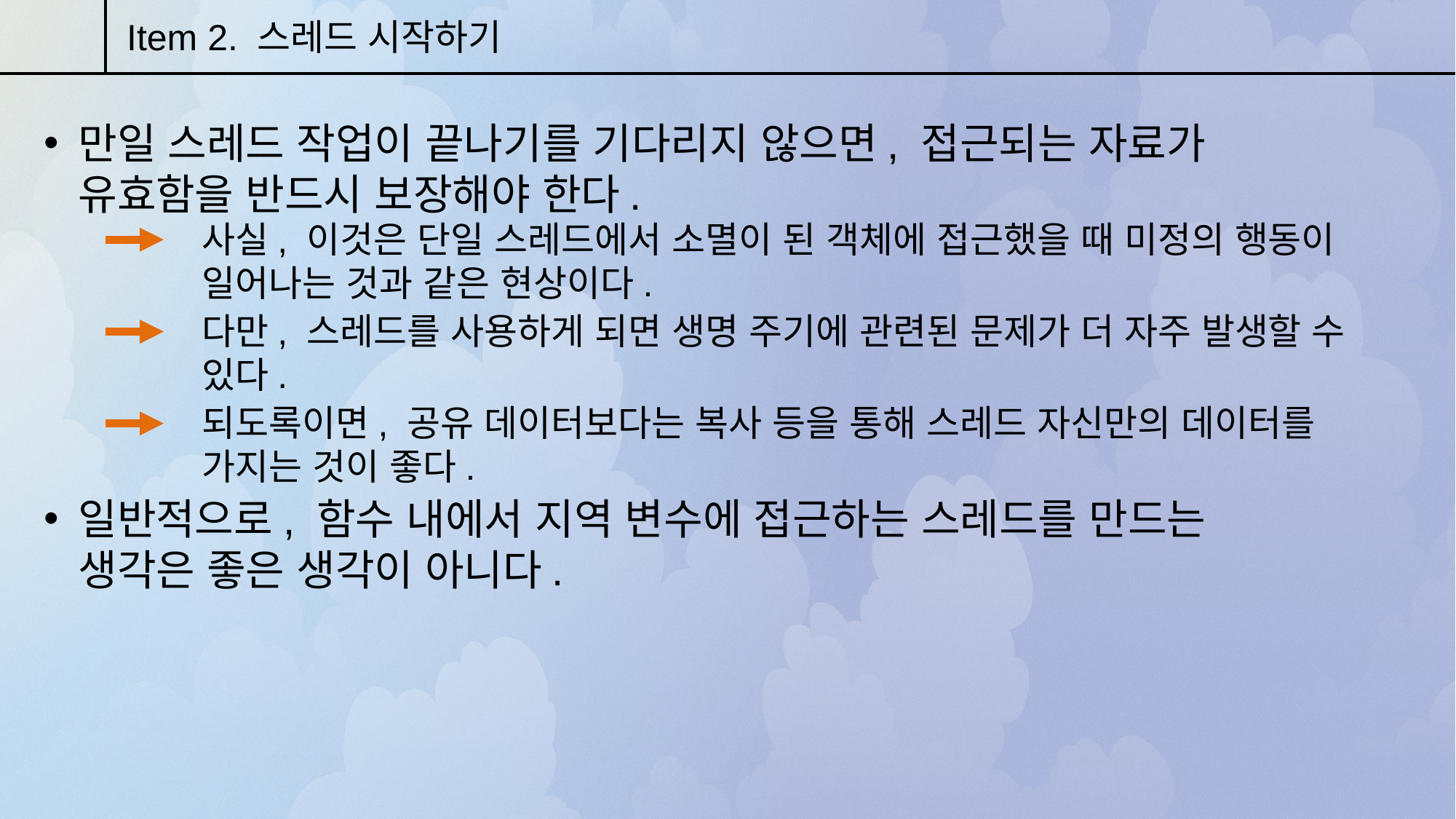

Item 2. 스레드 시작하기
만일 스레드 작업이 끝나기를 기다리지 않으면, 접근되는 자료가 유효함을 반드시 보장해야 한다.
사실, 이것은 단일 스레드에서 소멸이 된 객체에 접근했을 때 미정의 행동이 일어나는 것과 같은 현상이다.
다만, 스레드를 사용하게 되면 생명 주기에 관련된 문제가 더 자주 발생할 수 있다.
되도록이면, 공유 데이터보다는 복사 등을 통해 스레드 자신만의 데이터를 가지는 것이 좋다.
일반적으로, 함수 내에서 지역 변수에 접근하는 스레드를 만드는 생각은 좋은 생각이 아니다.